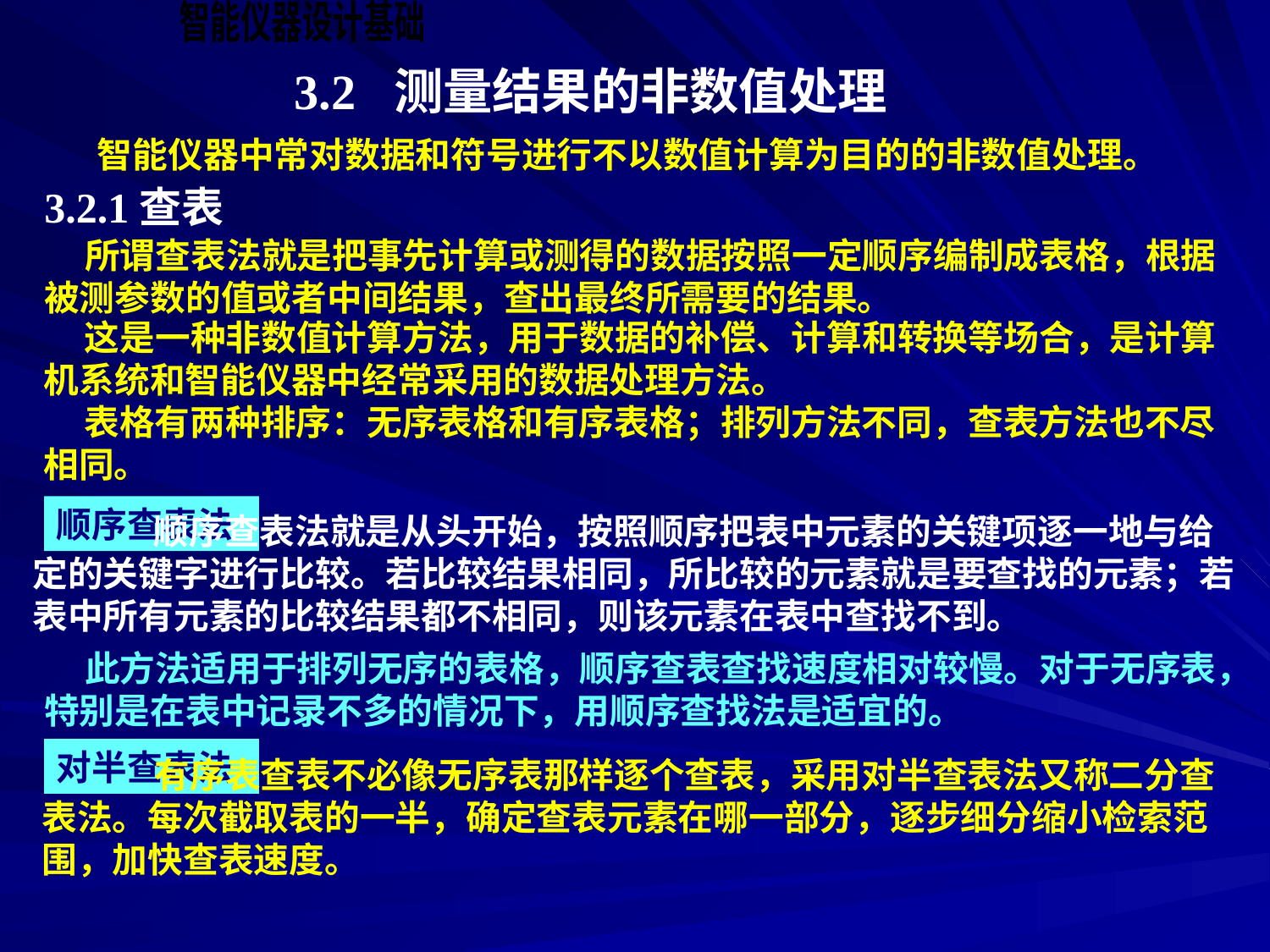

3.2  测量结果的非数值处理
智能仪器中常对数据和符号进行不以数值计算为目的的非数值处理。
3.2.1查表
    所谓查表法就是把事先计算或测得的数据按照一定顺序编制成表格，根据被测参数的值或者中间结果，查出最终所需要的结果。
    这是一种非数值计算方法，用于数据的补偿、计算和转换等场合，是计算机系统和智能仪器中经常采用的数据处理方法。
    表格有两种排序：无序表格和有序表格；排列方法不同，查表方法也不尽相同。
顺序查表法
              顺序查表法就是从头开始，按照顺序把表中元素的关键项逐一地与给定的关键字进行比较。若比较结果相同，所比较的元素就是要查找的元素；若表中所有元素的比较结果都不相同，则该元素在表中查找不到。
    此方法适用于排列无序的表格，顺序查表查找速度相对较慢。对于无序表，特别是在表中记录不多的情况下，用顺序查找法是适宜的。
对半查表法
             有序表查表不必像无序表那样逐个查表，采用对半查表法又称二分查表法。每次截取表的一半，确定查表元素在哪一部分，逐步细分缩小检索范围，加快查表速度。